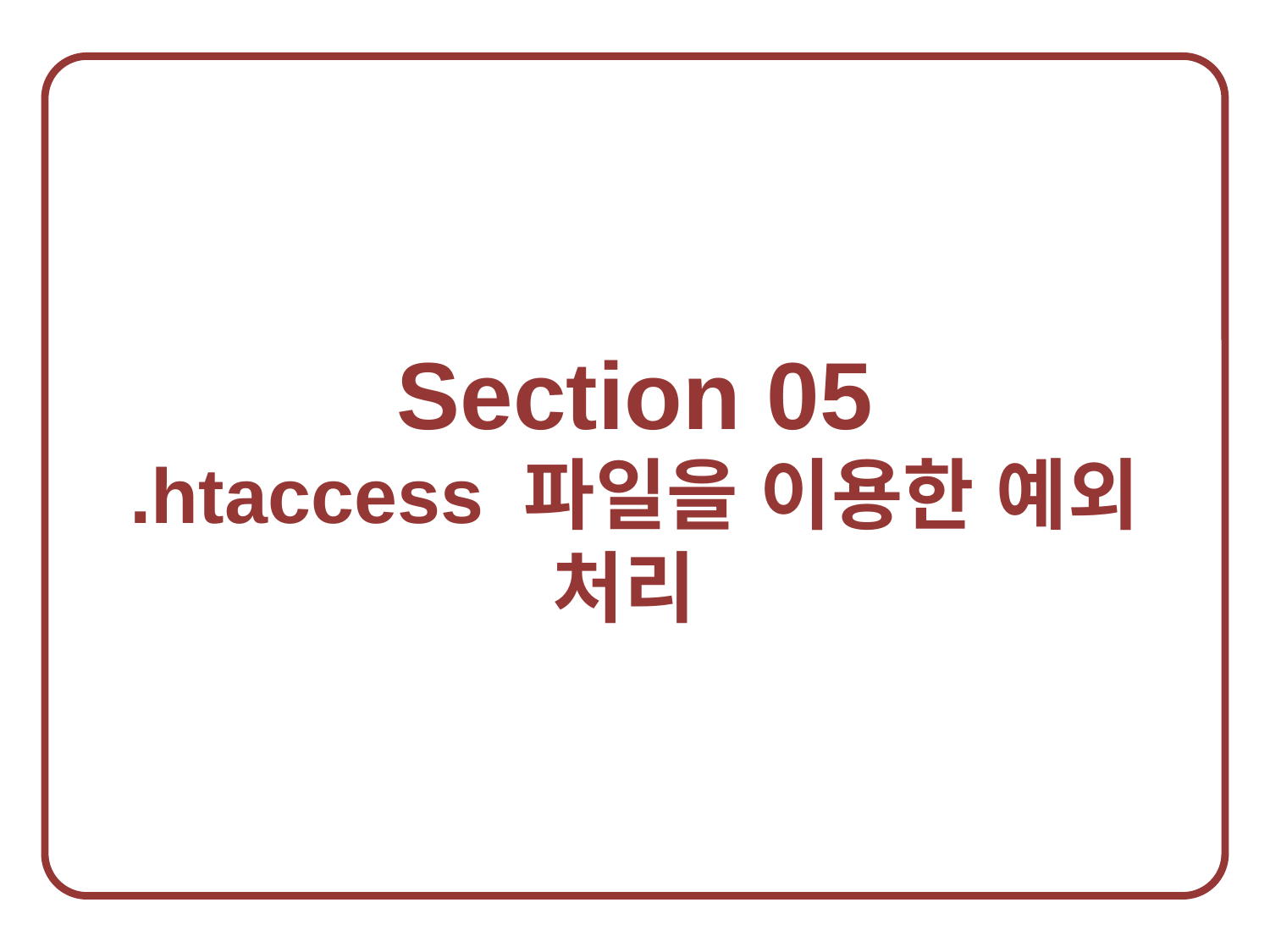

Section 05
.htaccess 파일을 이용한 예외 처리